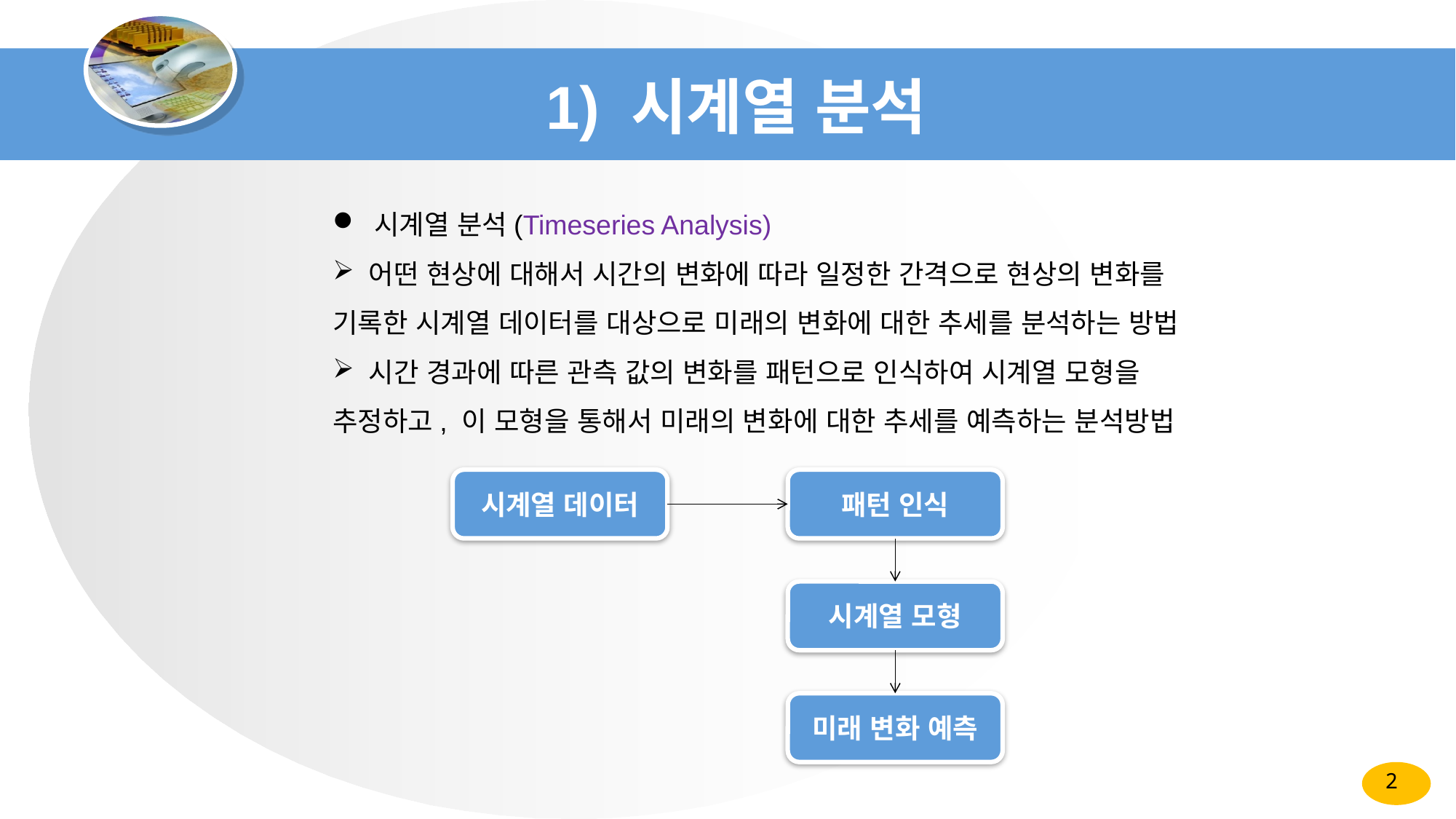

# 1) 시계열 분석
 시계열 분석(Timeseries Analysis)
 어떤 현상에 대해서 시간의 변화에 따라 일정한 간격으로 현상의 변화를
기록한 시계열 데이터를 대상으로 미래의 변화에 대한 추세를 분석하는 방법
 시간 경과에 따른 관측 값의 변화를 패턴으로 인식하여 시계열 모형을
추정하고, 이 모형을 통해서 미래의 변화에 대한 추세를 예측하는 분석방법
시계열 데이터
패턴 인식
시계열 모형
미래 변화 예측
2